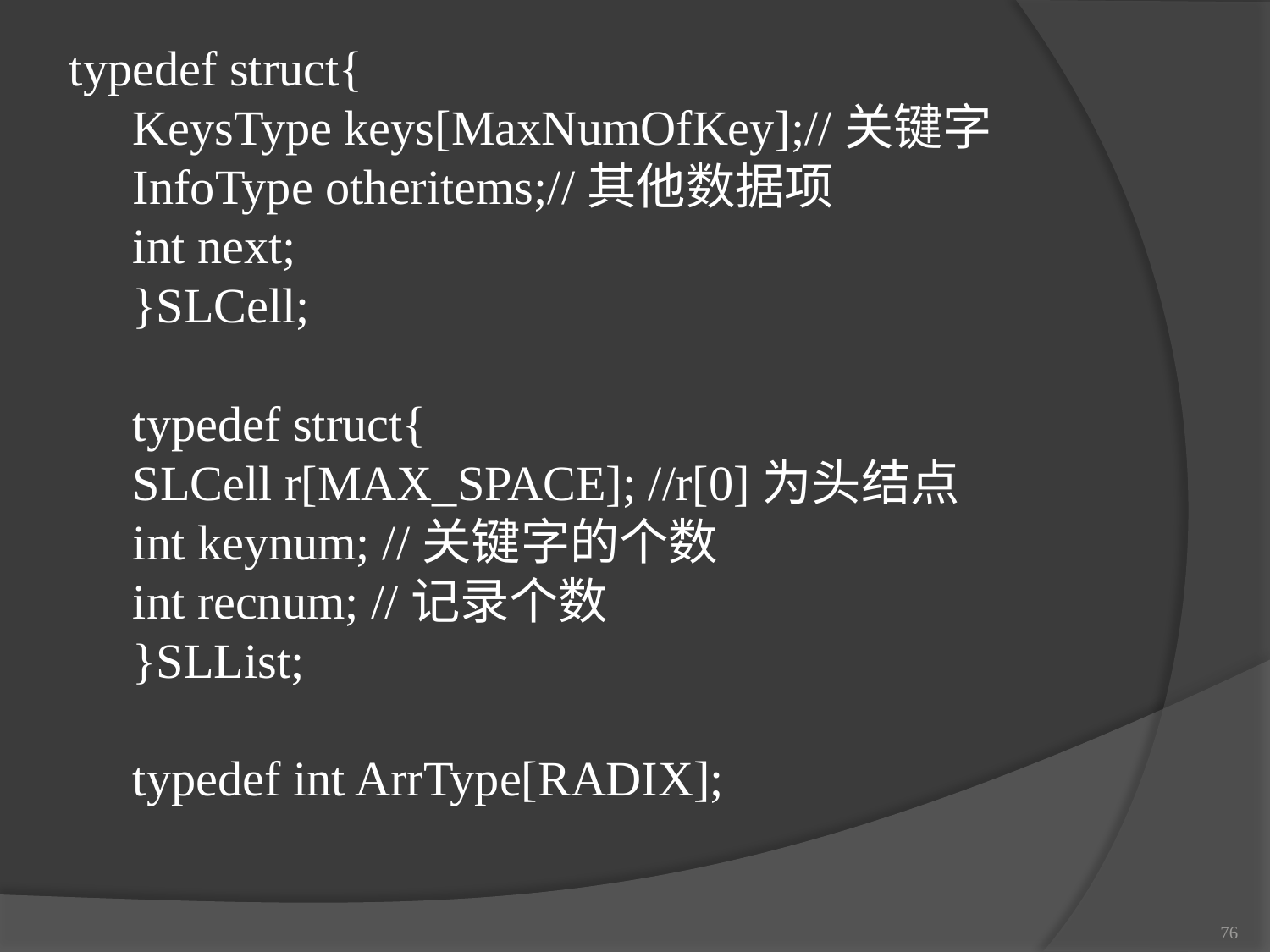

typedef struct{
KeysType keys[MaxNumOfKey];//关键字
InfoType otheritems;//其他数据项
int next;
}SLCell;

typedef struct{
SLCell r[MAX_SPACE]; //r[0]为头结点
int keynum; //关键字的个数
int recnum; //记录个数
}SLList;

typedef int ArrType[RADIX];

76